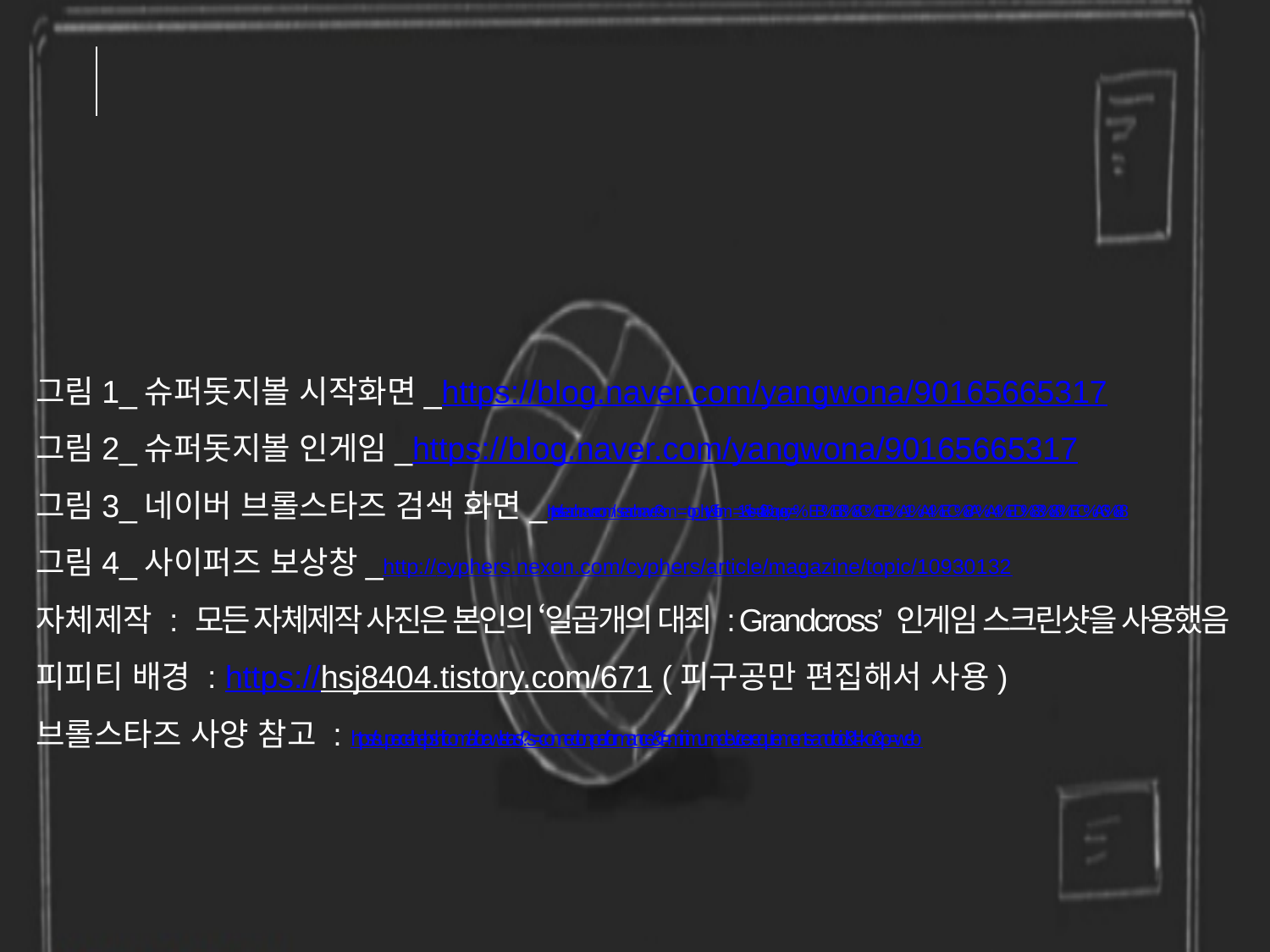

6
6
참고 문헌
그림1_슈퍼돗지볼 시작화면_https://blog.naver.com/yangwona/90165665317
그림2_슈퍼돗지볼 인게임_https://blog.naver.com/yangwona/90165665317
그림3_네이버 브롤스타즈 검색 화면_https://search.naver.com/search.naver?sm=top_hty&fbm=1&ie=utf8&query=%EB%B8%8C%EB%A1%A4%EC%8A%A4%ED%83%80%EC%A6%88
그림4_사이퍼즈 보상창_http://cyphers.nexon.com/cyphers/article/magazine/topic/10930132
자체제작 : 모든 자체제작 사진은 본인의 ‘일곱개의 대죄 : Grandcross’ 인게임 스크린샷을 사용했음
피피티 배경 : https://hsj8404.tistory.com/671 (피구공만 편집해서 사용)
브롤스타즈 사양 참고 : https://supercell.helpshift.com/a/brawl-stars/?s=connection-performance&f=minimum-device-requirements-android&l=ko&p=web